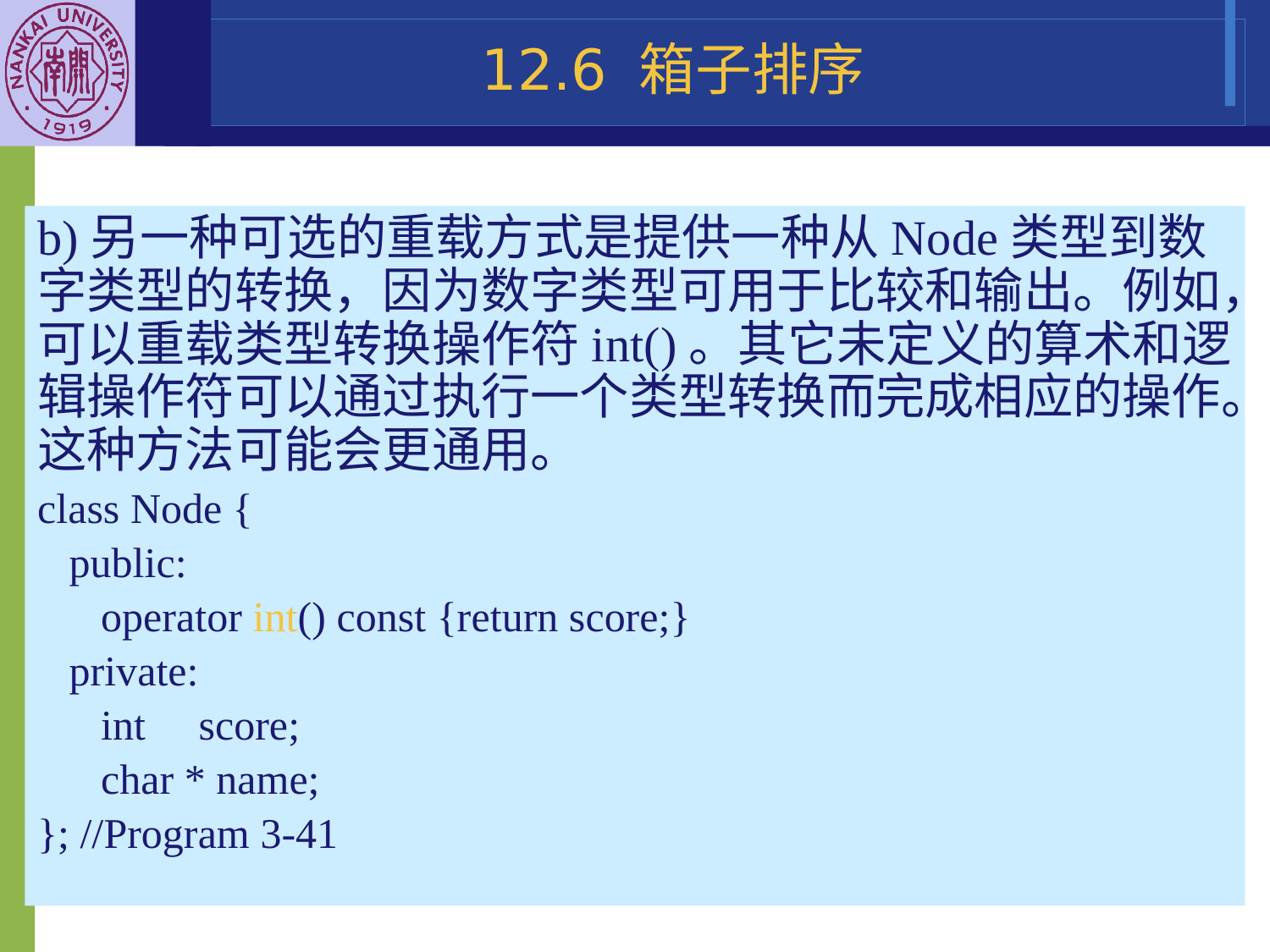

# 12.6 箱子排序
b)另一种可选的重载方式是提供一种从Node类型到数字类型的转换，因为数字类型可用于比较和输出。例如，可以重载类型转换操作符int()。其它未定义的算术和逻辑操作符可以通过执行一个类型转换而完成相应的操作。这种方法可能会更通用。
class Node {
   public:
      operator int() const {return score;}
   private:
      int     score;
      char * name;
}; //Program 3-41
52